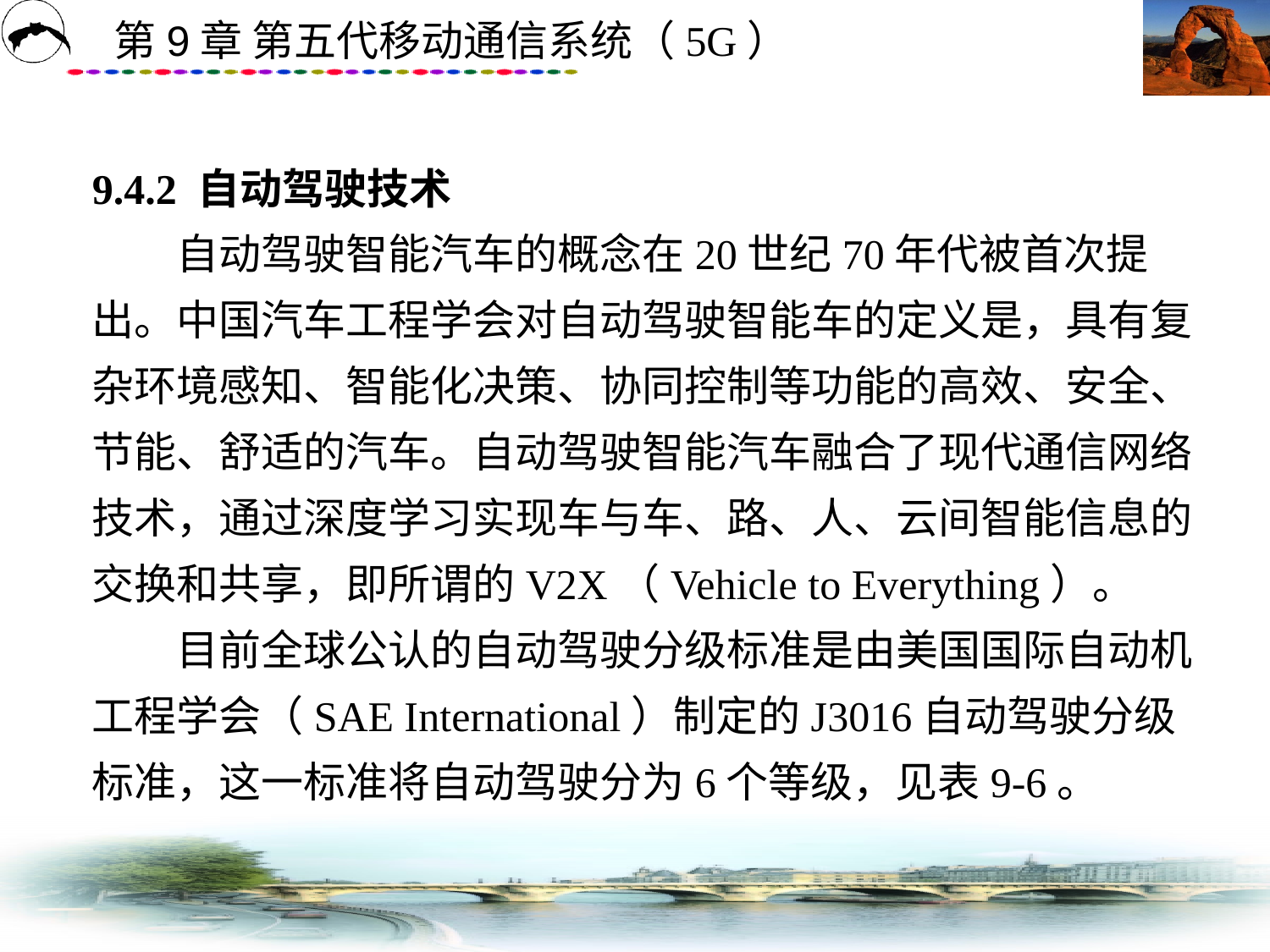

# 9.4.2 自动驾驶技术 　　自动驾驶智能汽车的概念在20世纪70年代被首次提出。中国汽车工程学会对自动驾驶智能车的定义是，具有复杂环境感知、智能化决策、协同控制等功能的高效、安全、节能、舒适的汽车。自动驾驶智能汽车融合了现代通信网络技术，通过深度学习实现车与车、路、人、云间智能信息的交换和共享，即所谓的V2X（Vehicle to Everything）。 　　目前全球公认的自动驾驶分级标准是由美国国际自动机工程学会（SAE International）制定的J3016自动驾驶分级标准，这一标准将自动驾驶分为6个等级，见表9-6。